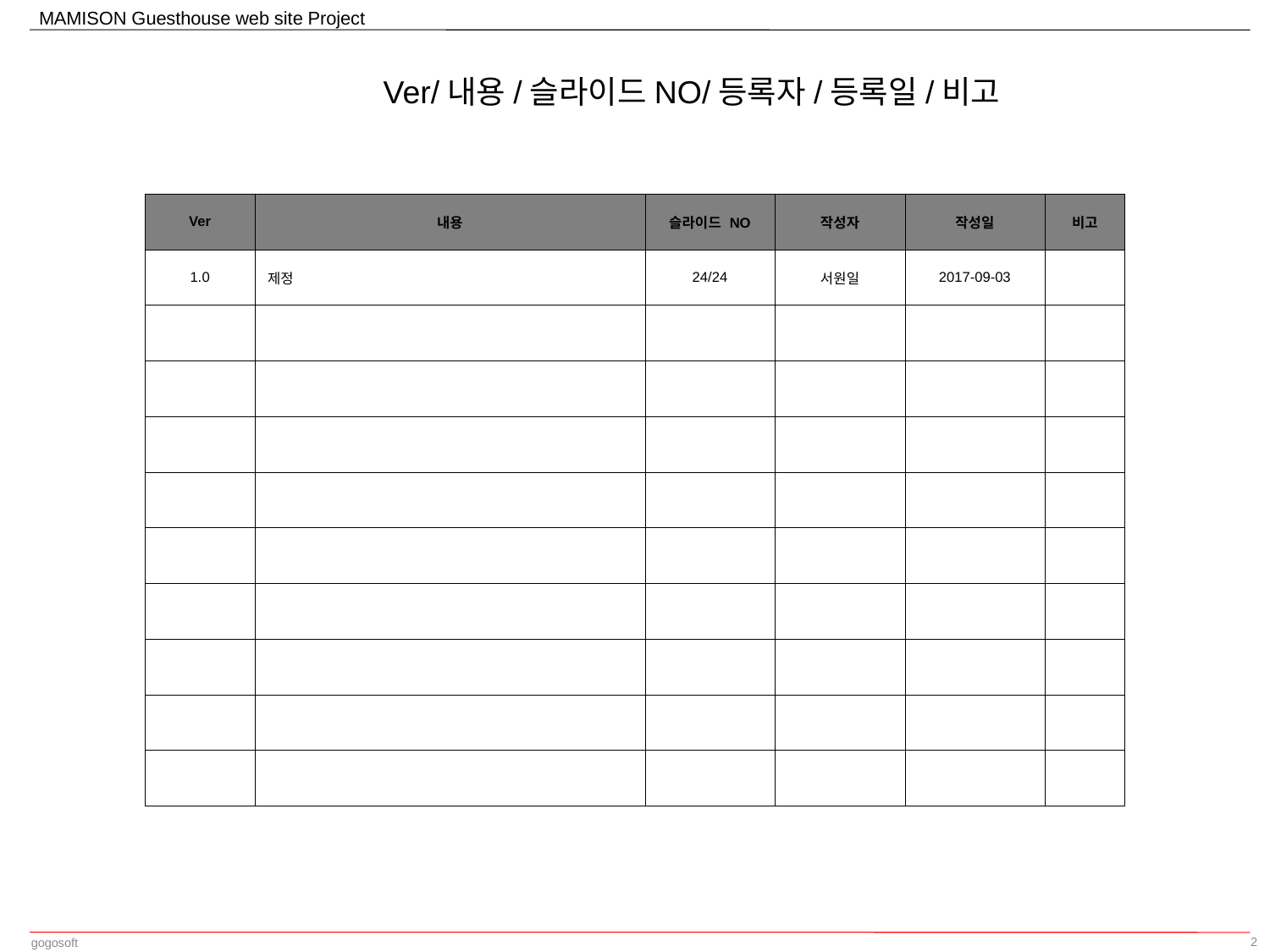

Ver/내용/슬라이드NO/등록자/등록일/비고
| Ver | 내용 | 슬라이드 NO | 작성자 | 작성일 | 비고 |
| --- | --- | --- | --- | --- | --- |
| 1.0 | 제정 | 24/24 | 서원일 | 2017-09-03 |  |
|  |  |  |  |  |  |
|  |  |  |  |  |  |
|  |  |  |  |  |  |
|  |  |  |  |  |  |
|  |  |  |  |  |  |
|  |  |  |  |  |  |
|  |  |  |  |  |  |
|  |  |  |  |  |  |
|  |  |  |  |  |  |
2
gogosoft